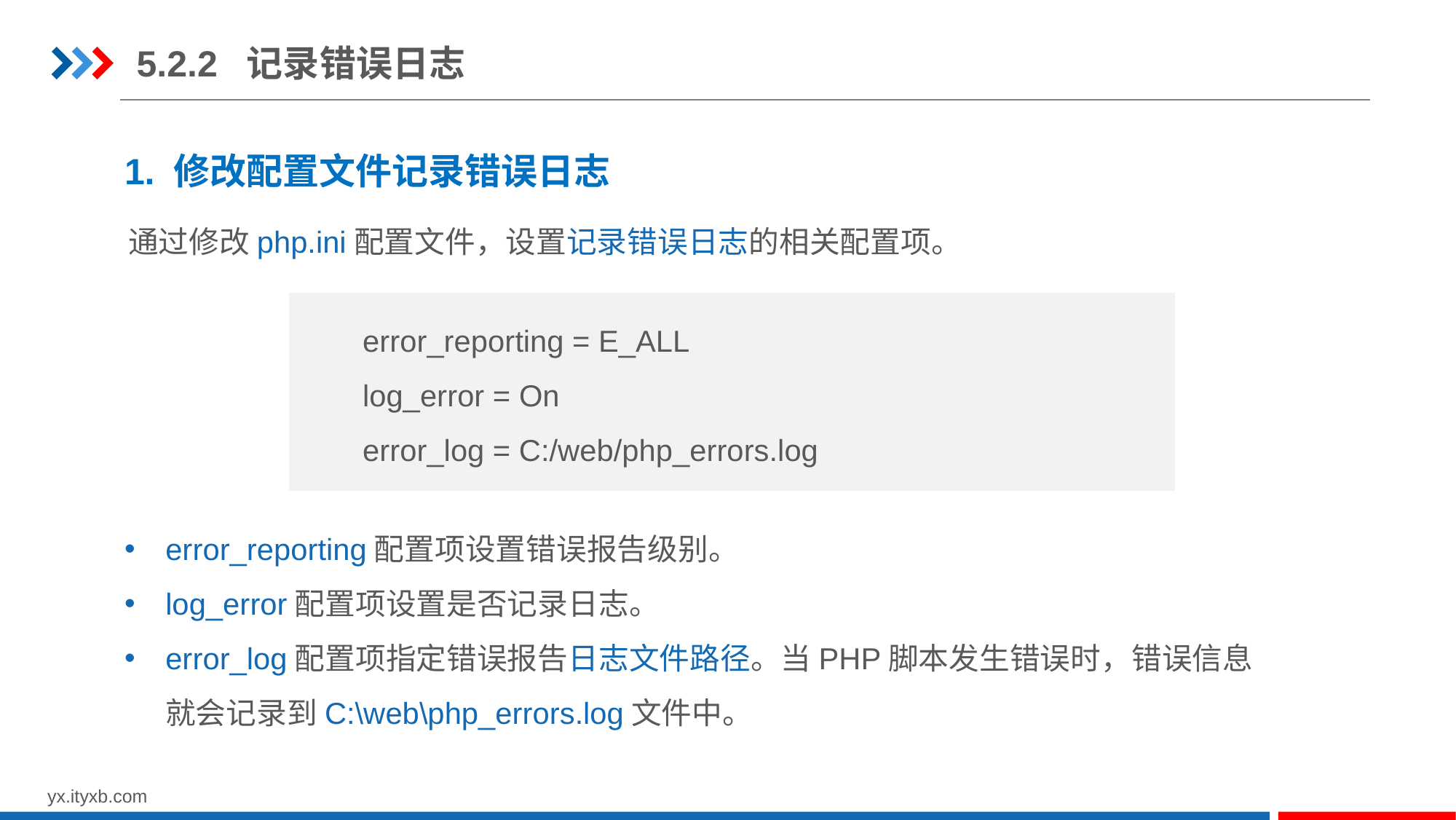

5.2.2  记录错误日志
1. 修改配置文件记录错误日志
通过修改php.ini配置文件，设置记录错误日志的相关配置项。

error_reporting = E_ALL
log_error = On
error_log = C:/web/php_errors.log
error_reporting配置项设置错误报告级别。
log_error配置项设置是否记录日志。
error_log配置项指定错误报告日志文件路径。当PHP脚本发生错误时，错误信息就会记录到C:\web\php_errors.log文件中。